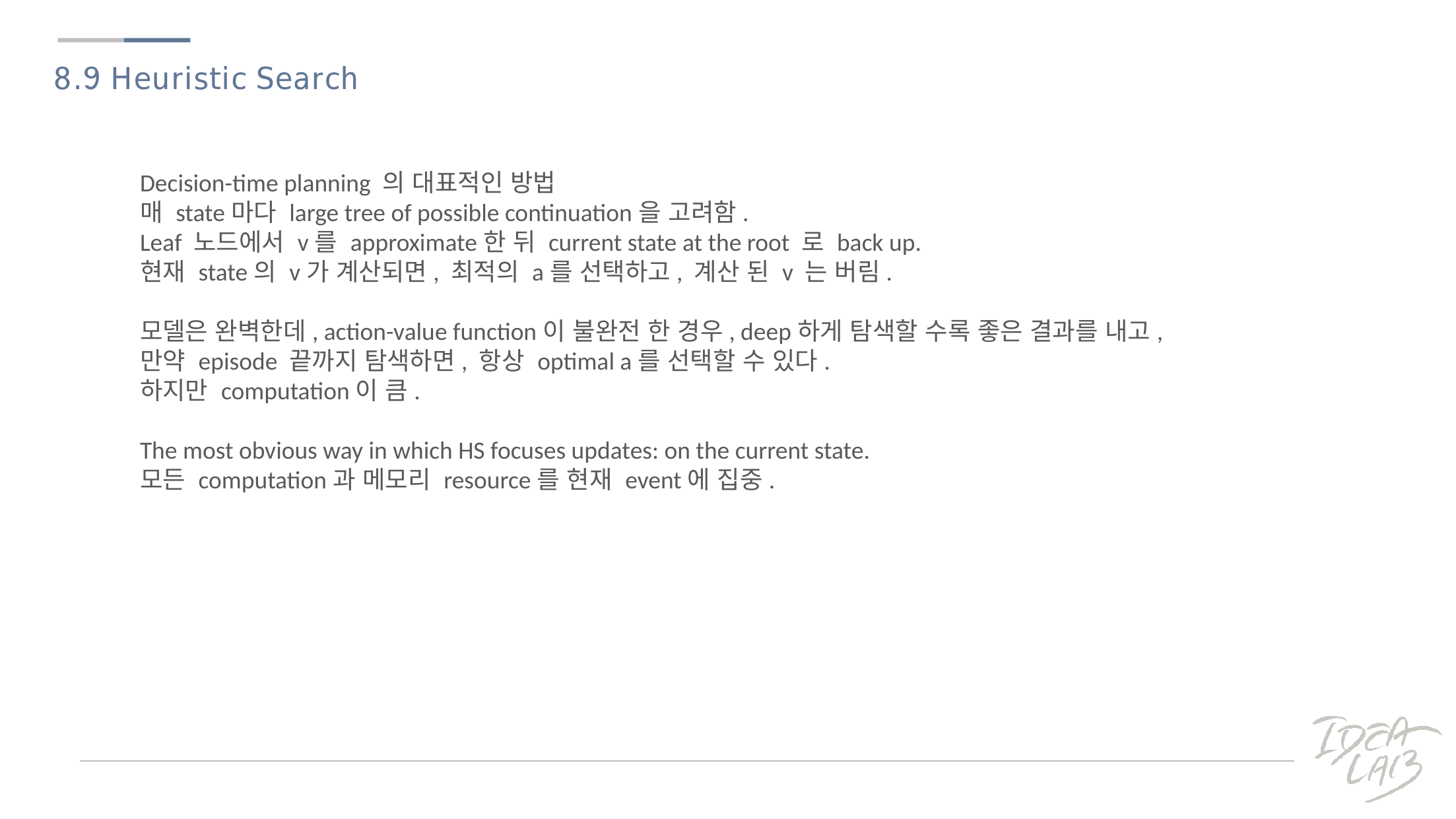

8.9 Heuristic Search
Decision-time planning 의 대표적인 방법
매 state마다 large tree of possible continuation을 고려함.
Leaf 노드에서 v를 approximate한 뒤 current state at the root 로 back up.
현재 state의 v가 계산되면, 최적의 a를 선택하고, 계산 된 v 는 버림.

모델은 완벽한데, action-value function이 불완전 한 경우, deep하게 탐색할 수록 좋은 결과를 내고,
만약 episode 끝까지 탐색하면, 항상 optimal a를 선택할 수 있다.
하지만 computation이 큼.

The most obvious way in which HS focuses updates: on the current state.
모든 computation과 메모리 resource를 현재 event에 집중.